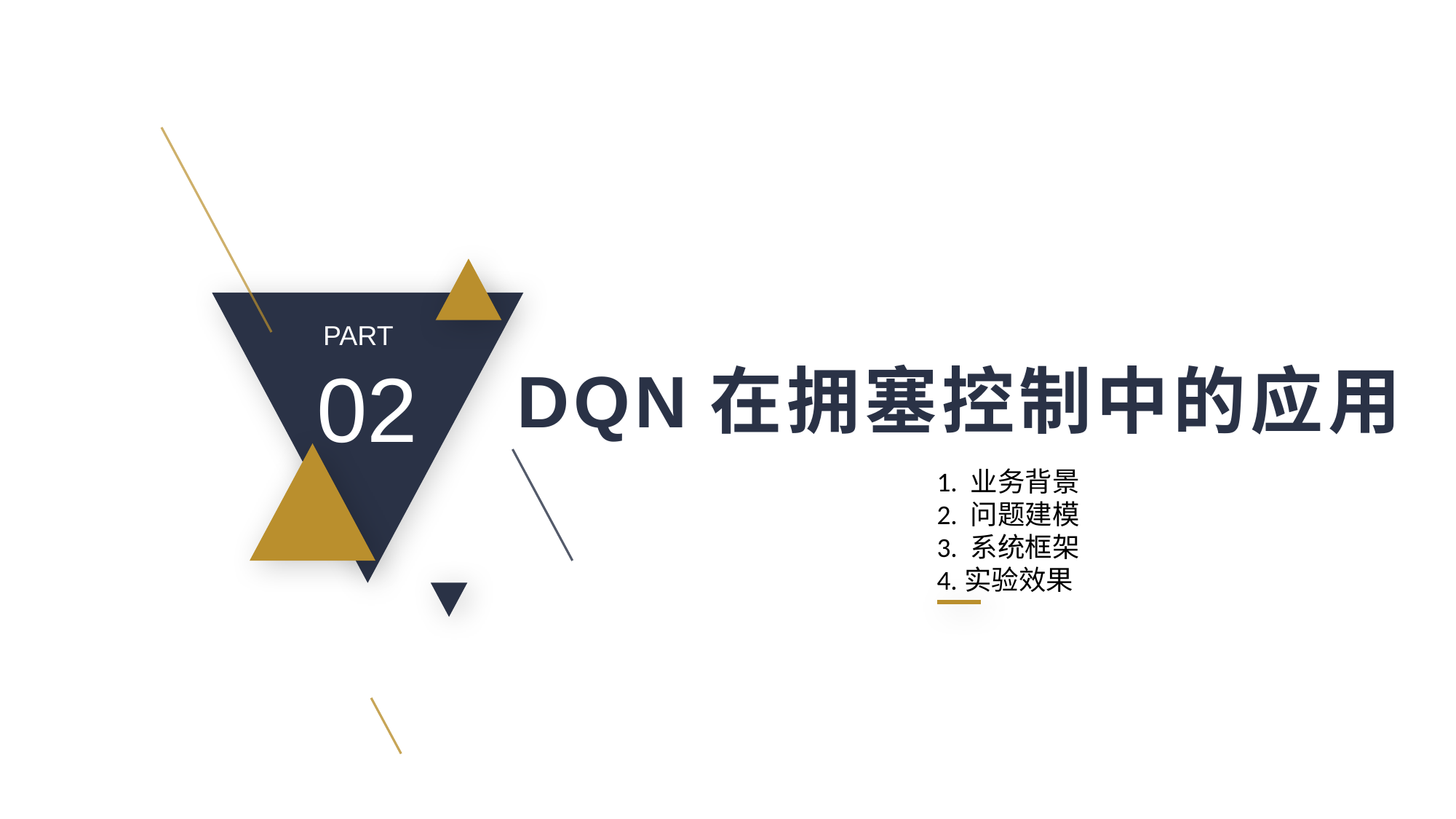

PART
02
DQN在拥塞控制中的应用

1. 业务背景
2. 问题建模
3. 系统框架
4.实验效果